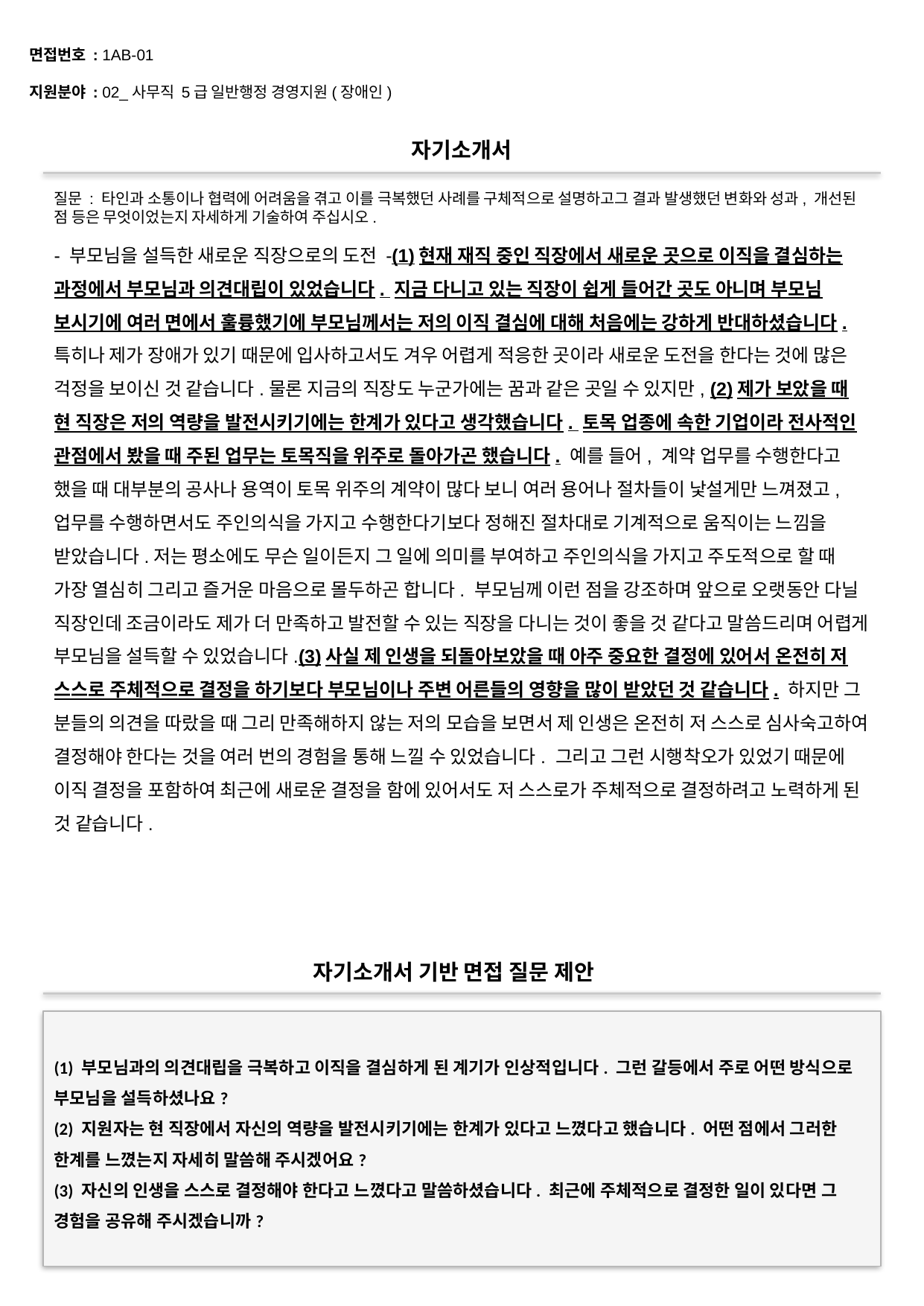

면접번호 : 1AB-01

지원분야 : 02_사무직 5급 일반행정 경영지원(장애인)
#

자기소개서

질문 : 타인과 소통이나 협력에 어려움을 겪고 이를 극복했던 사례를 구체적으로 설명하고그 결과 발생했던 변화와 성과, 개선된 점 등은 무엇이었는지 자세하게 기술하여 주십시오.

- 부모님을 설득한 새로운 직장으로의 도전 -(1)현재 재직 중인 직장에서 새로운 곳으로 이직을 결심하는 과정에서 부모님과 의견대립이 있었습니다. 지금 다니고 있는 직장이 쉽게 들어간 곳도 아니며 부모님 보시기에 여러 면에서 훌륭했기에 부모님께서는 저의 이직 결심에 대해 처음에는 강하게 반대하셨습니다. 특히나 제가 장애가 있기 때문에 입사하고서도 겨우 어렵게 적응한 곳이라 새로운 도전을 한다는 것에 많은 걱정을 보이신 것 같습니다.물론 지금의 직장도 누군가에는 꿈과 같은 곳일 수 있지만, (2)제가 보았을 때 현 직장은 저의 역량을 발전시키기에는 한계가 있다고 생각했습니다. 토목 업종에 속한 기업이라 전사적인 관점에서 봤을 때 주된 업무는 토목직을 위주로 돌아가곤 했습니다. 예를 들어, 계약 업무를 수행한다고 했을 때 대부분의 공사나 용역이 토목 위주의 계약이 많다 보니 여러 용어나 절차들이 낯설게만 느껴졌고, 업무를 수행하면서도 주인의식을 가지고 수행한다기보다 정해진 절차대로 기계적으로 움직이는 느낌을 받았습니다.저는 평소에도 무슨 일이든지 그 일에 의미를 부여하고 주인의식을 가지고 주도적으로 할 때 가장 열심히 그리고 즐거운 마음으로 몰두하곤 합니다. 부모님께 이런 점을 강조하며 앞으로 오랫동안 다닐 직장인데 조금이라도 제가 더 만족하고 발전할 수 있는 직장을 다니는 것이 좋을 것 같다고 말씀드리며 어렵게 부모님을 설득할 수 있었습니다.(3)사실 제 인생을 되돌아보았을 때 아주 중요한 결정에 있어서 온전히 저 스스로 주체적으로 결정을 하기보다 부모님이나 주변 어른들의 영향을 많이 받았던 것 같습니다. 하지만 그 분들의 의견을 따랐을 때 그리 만족해하지 않는 저의 모습을 보면서 제 인생은 온전히 저 스스로 심사숙고하여 결정해야 한다는 것을 여러 번의 경험을 통해 느낄 수 있었습니다. 그리고 그런 시행착오가 있었기 때문에 이직 결정을 포함하여 최근에 새로운 결정을 함에 있어서도 저 스스로가 주체적으로 결정하려고 노력하게 된 것 같습니다.

자기소개서 기반 면접 질문 제안

(1) 부모님과의 의견대립을 극복하고 이직을 결심하게 된 계기가 인상적입니다. 그런 갈등에서 주로 어떤 방식으로 부모님을 설득하셨나요?
(2) 지원자는 현 직장에서 자신의 역량을 발전시키기에는 한계가 있다고 느꼈다고 했습니다. 어떤 점에서 그러한 한계를 느꼈는지 자세히 말씀해 주시겠어요?
(3) 자신의 인생을 스스로 결정해야 한다고 느꼈다고 말씀하셨습니다. 최근에 주체적으로 결정한 일이 있다면 그 경험을 공유해 주시겠습니까?